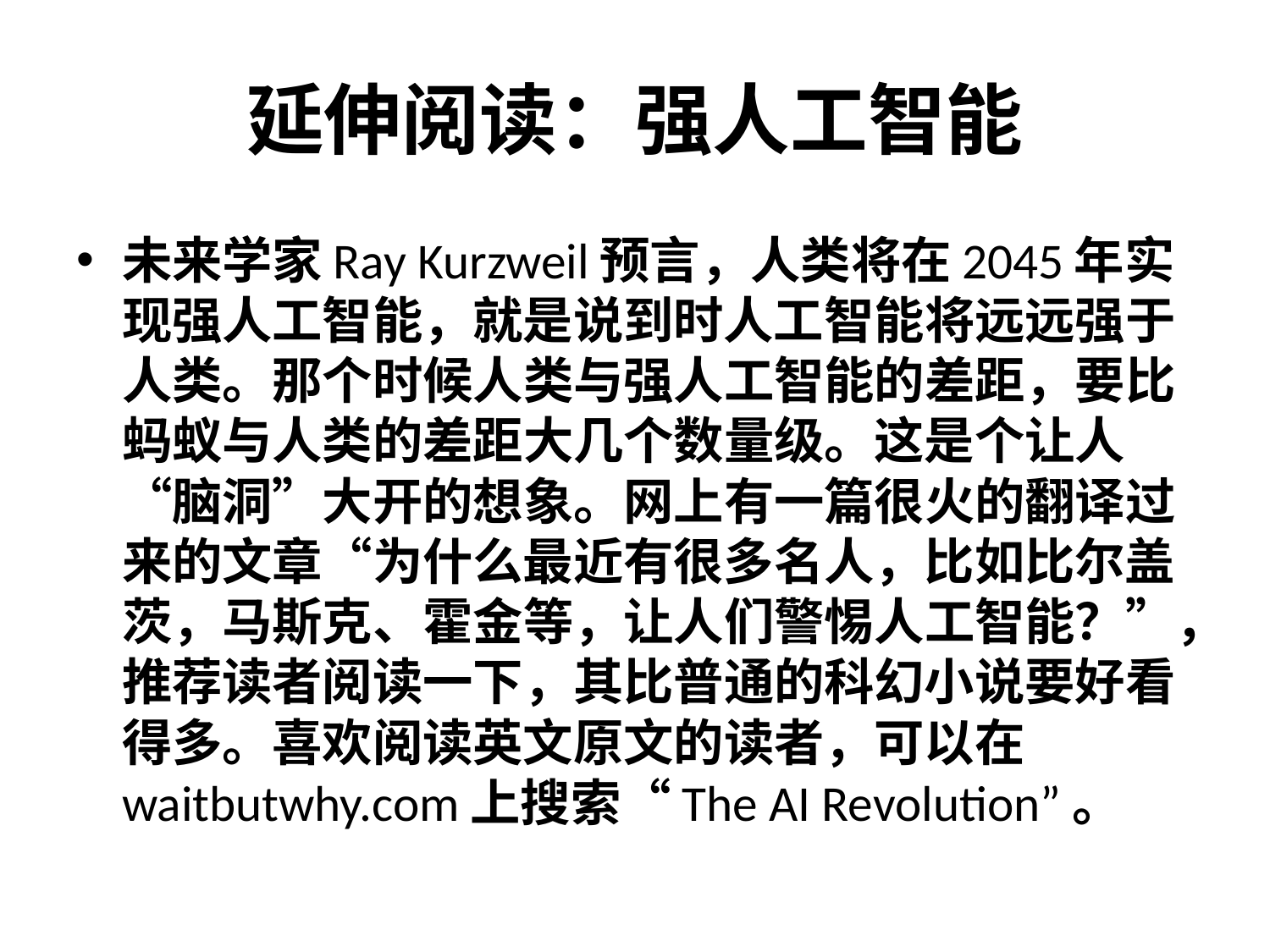

# 延伸阅读：强人工智能
未来学家Ray Kurzweil预言，人类将在2045年实现强人工智能，就是说到时人工智能将远远强于人类。那个时候人类与强人工智能的差距，要比蚂蚁与人类的差距大几个数量级。这是个让人“脑洞”大开的想象。网上有一篇很火的翻译过来的文章“为什么最近有很多名人，比如比尔盖茨，马斯克、霍金等，让人们警惕人工智能？”，推荐读者阅读一下，其比普通的科幻小说要好看得多。喜欢阅读英文原文的读者，可以在waitbutwhy.com上搜索“The AI Revolution”。